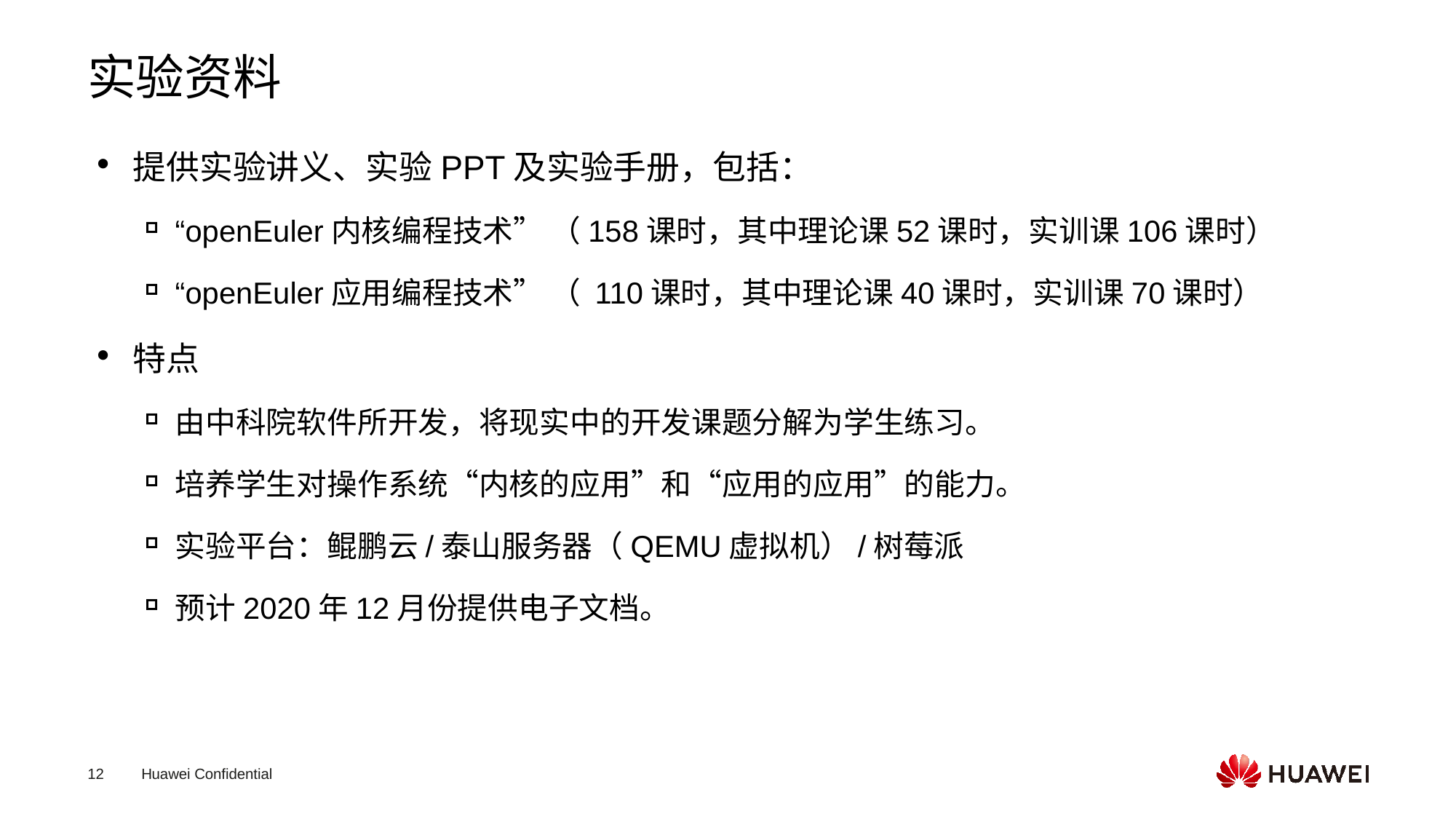

# 实验资料
提供实验讲义、实验PPT及实验手册，包括：
“openEuler内核编程技术” （158课时，其中理论课52课时，实训课106课时）
“openEuler应用编程技术” （ 110课时，其中理论课40课时，实训课70课时）
特点
由中科院软件所开发，将现实中的开发课题分解为学生练习。
培养学生对操作系统“内核的应用”和“应用的应用”的能力。
实验平台：鲲鹏云/泰山服务器（QEMU虚拟机）/树莓派
预计2020年12月份提供电子文档。